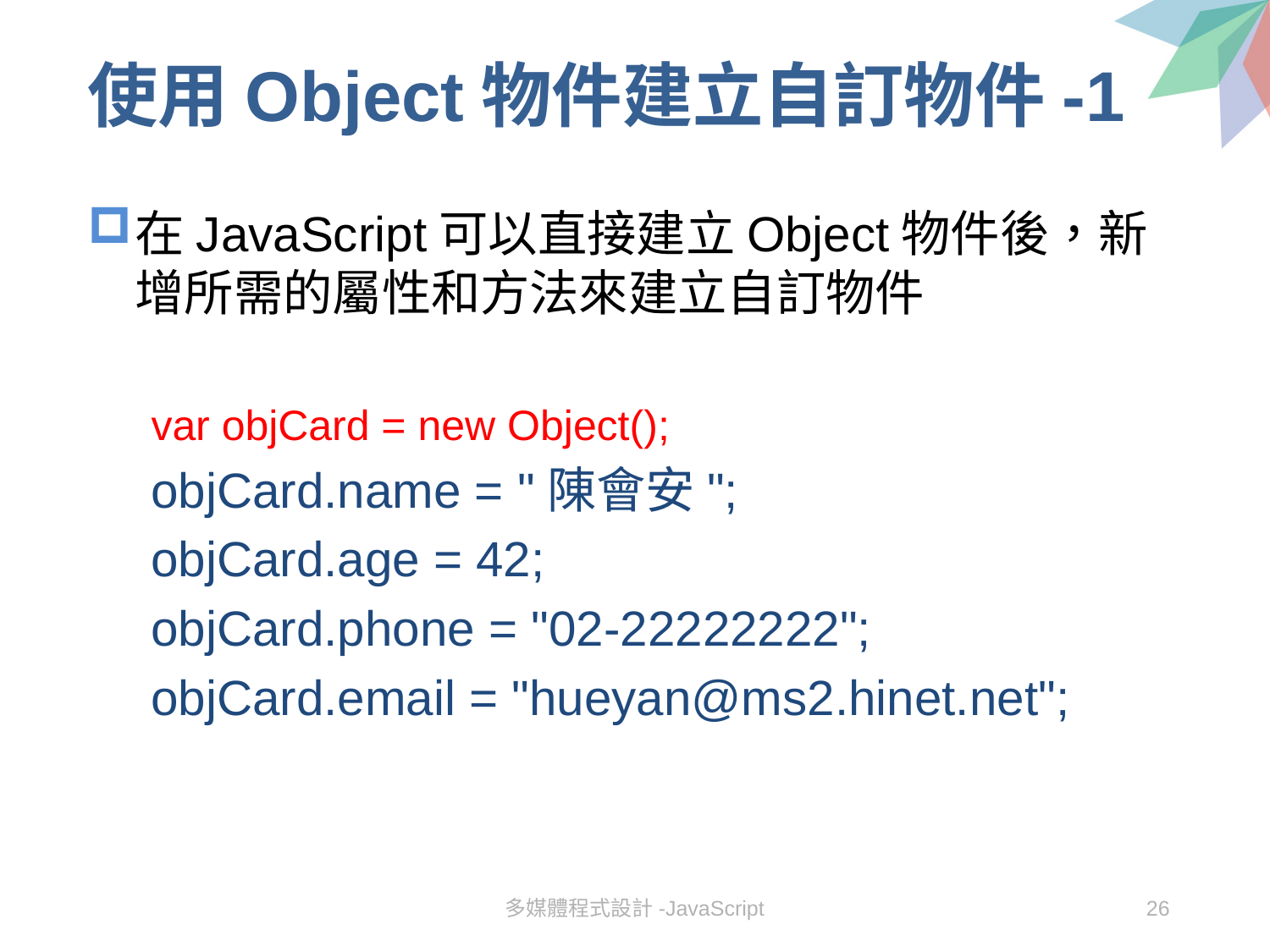

# 使用Object物件建立自訂物件-1
在JavaScript可以直接建立Object物件後，新增所需的屬性和方法來建立自訂物件

var objCard = new Object();
objCard.name = "陳會安";
objCard.age = 42;
objCard.phone = "02-22222222";
objCard.email = "hueyan@ms2.hinet.net";
多媒體程式設計-JavaScript
26